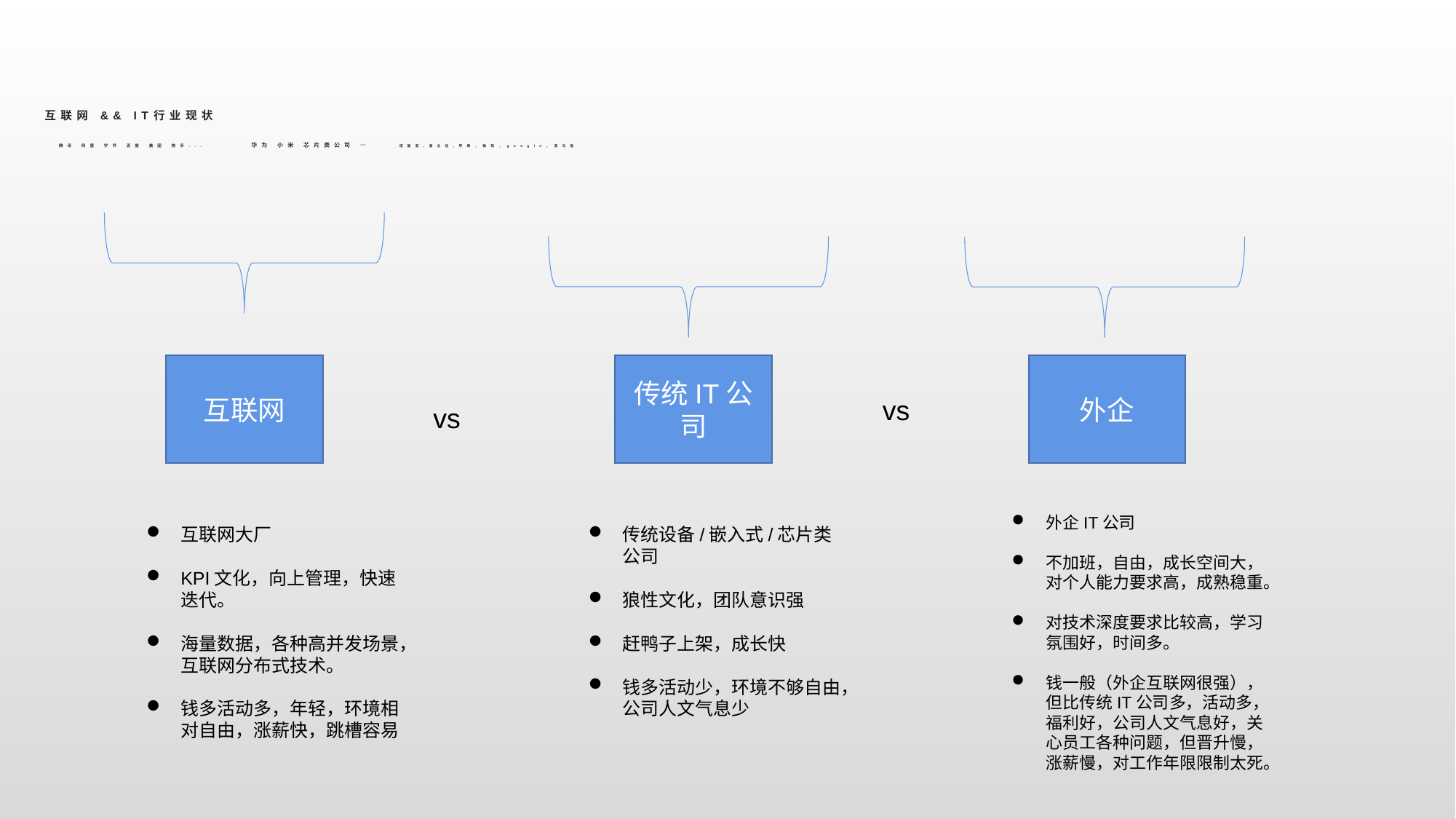

# 互联网 && IT行业现状 腾讯 阿里 字节 百度 美团 快手...      华为 小米 芯片类公司 …     诺基亚,爱立信,苹果，微软，google，亚马逊

互联网
传统IT公司
外企
vs
vs
外企IT公司

不加班，自由，成长空间大，对个人能力要求高，成熟稳重。

对技术深度要求比较高，学习氛围好，时间多。

钱一般（外企互联网很强），但比传统IT公司多，活动多，福利好，公司人文气息好，关心员工各种问题，但晋升慢，涨薪慢，对工作年限限制太死。

互联网大厂

KPI文化，向上管理，快速迭代。

海量数据，各种高并发场景，互联网分布式技术。

钱多活动多，年轻，环境相对自由，涨薪快，跳槽容易
传统设备/嵌入式/芯片类公司

狼性文化，团队意识强

赶鸭子上架，成长快

钱多活动少，环境不够自由，公司人文气息少